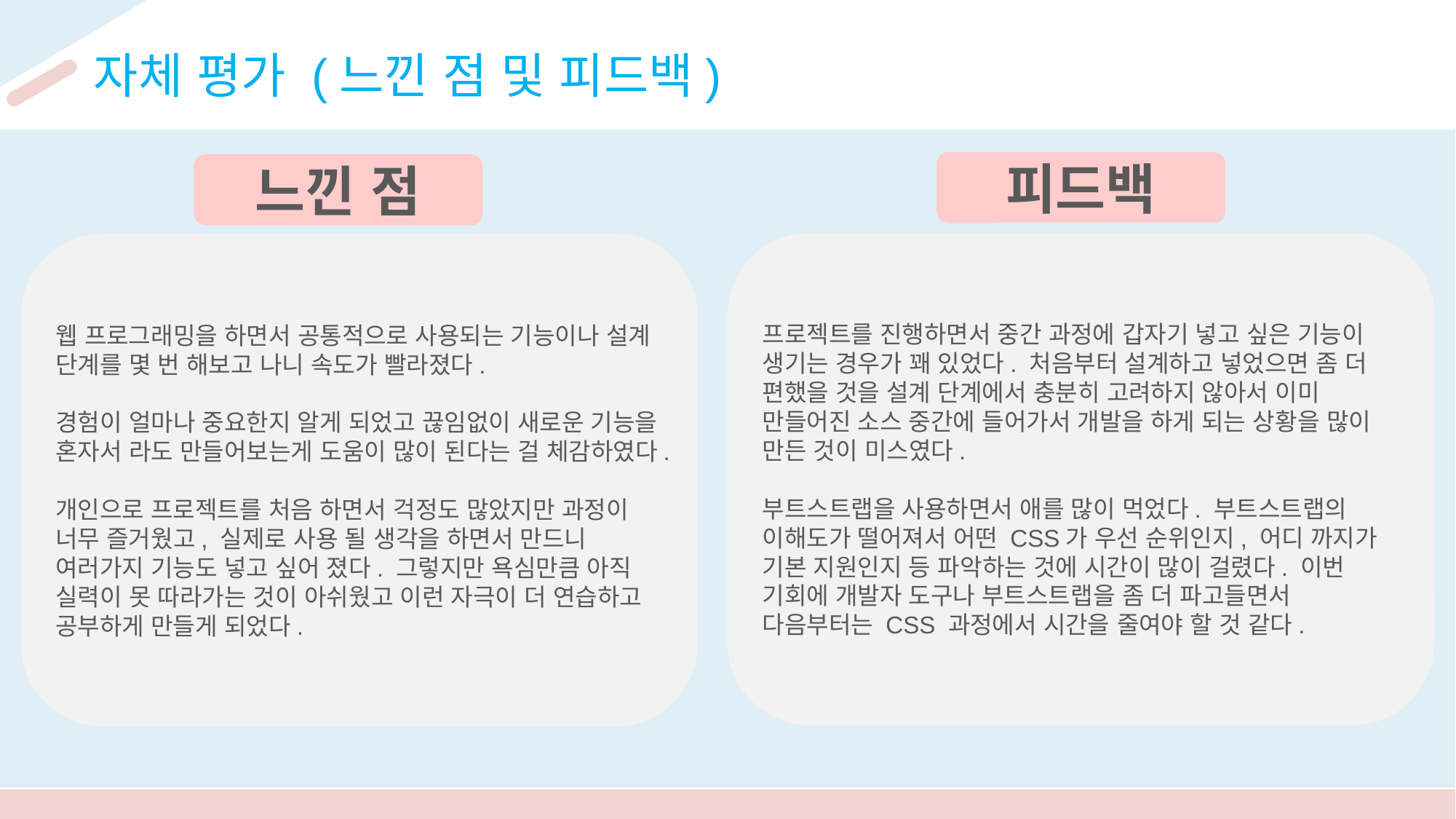

자체 평가 (느낀 점 및 피드백)

피드백
느낀 점
프로젝트를 진행하면서 중간 과정에 갑자기 넣고 싶은 기능이 생기는 경우가 꽤 있었다. 처음부터 설계하고 넣었으면 좀 더 편했을 것을 설계 단계에서 충분히 고려하지 않아서 이미 만들어진 소스 중간에 들어가서 개발을 하게 되는 상황을 많이 만든 것이 미스였다.

부트스트랩을 사용하면서 애를 많이 먹었다. 부트스트랩의 이해도가 떨어져서 어떤 CSS가 우선 순위인지, 어디 까지가 기본 지원인지 등 파악하는 것에 시간이 많이 걸렸다. 이번 기회에 개발자 도구나 부트스트랩을 좀 더 파고들면서 다음부터는 CSS 과정에서 시간을 줄여야 할 것 같다.
웹 프로그래밍을 하면서 공통적으로 사용되는 기능이나 설계 단계를 몇 번 해보고 나니 속도가 빨라졌다.

경험이 얼마나 중요한지 알게 되었고 끊임없이 새로운 기능을 혼자서 라도 만들어보는게 도움이 많이 된다는 걸 체감하였다.

개인으로 프로젝트를 처음 하면서 걱정도 많았지만 과정이 너무 즐거웠고, 실제로 사용 될 생각을 하면서 만드니 여러가지 기능도 넣고 싶어 졌다. 그렇지만 욕심만큼 아직 실력이 못 따라가는 것이 아쉬웠고 이런 자극이 더 연습하고 공부하게 만들게 되었다.